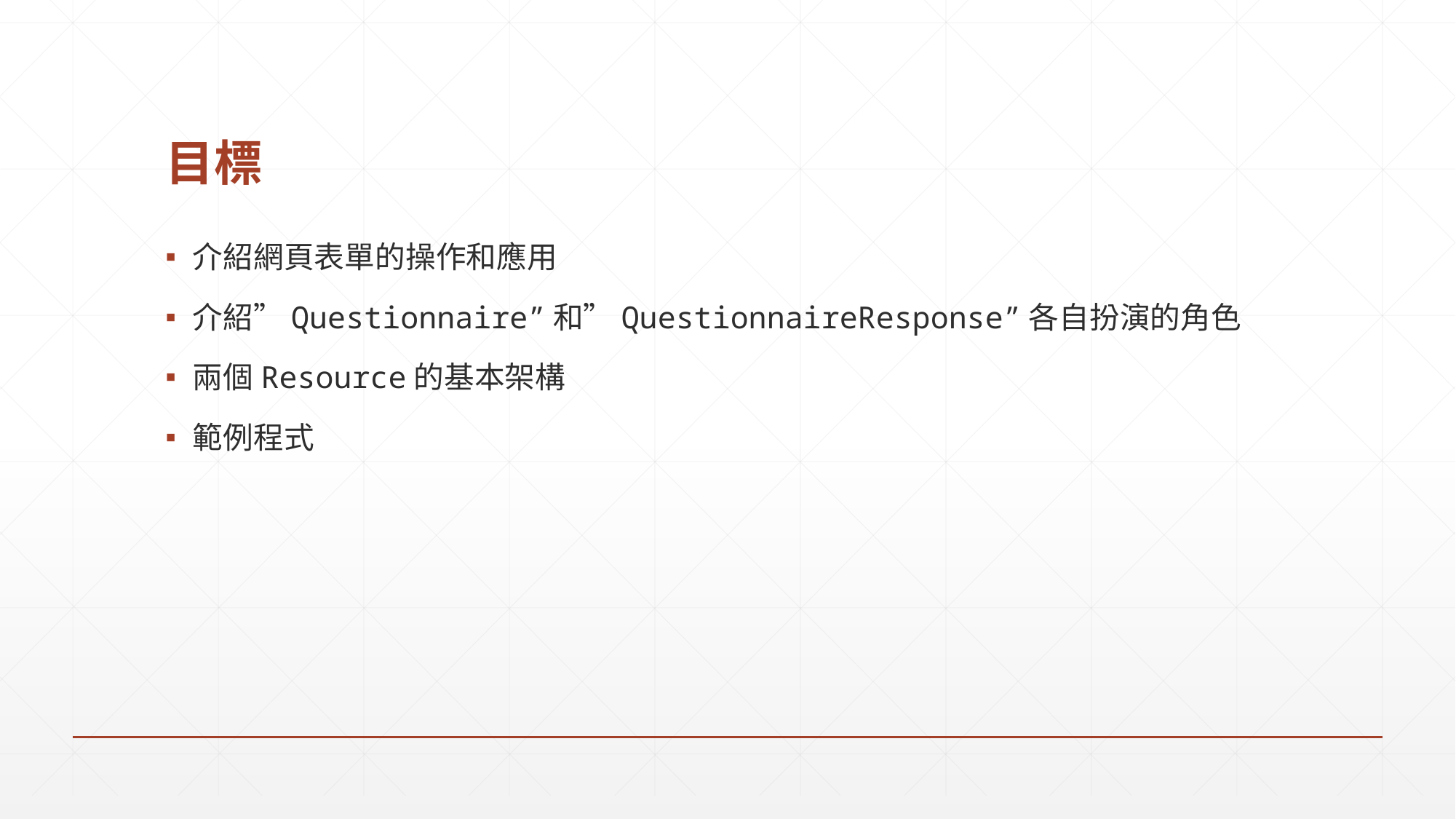

# 目標
介紹網頁表單的操作和應用
介紹”Questionnaire”和”QuestionnaireResponse”各自扮演的角色
兩個Resource的基本架構
範例程式